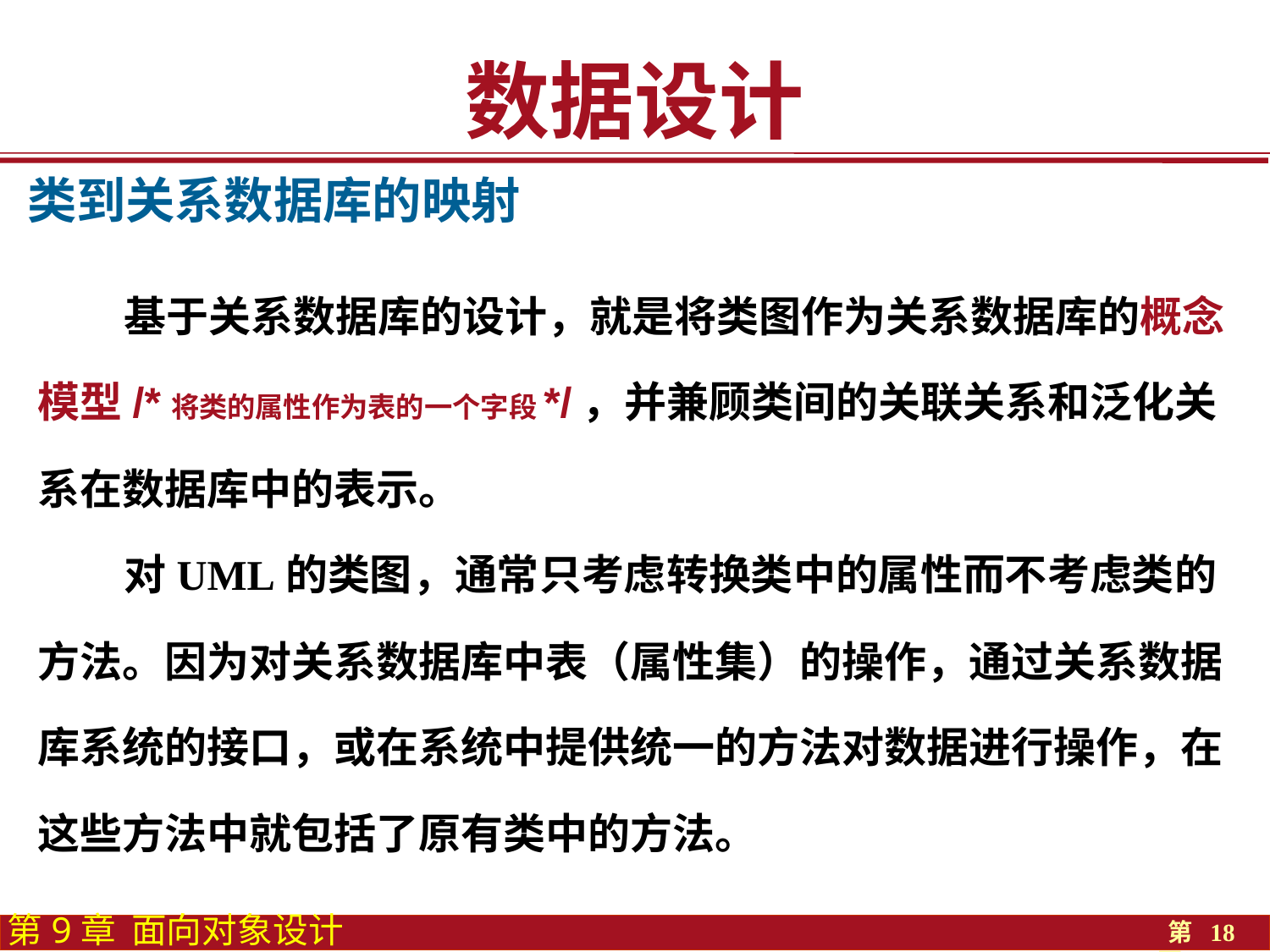

数据设计
类到关系数据库的映射
        基于关系数据库的设计，就是将类图作为关系数据库的概念模型/*将类的属性作为表的一个字段*/，并兼顾类间的关联关系和泛化关系在数据库中的表示。
        对UML的类图，通常只考虑转换类中的属性而不考虑类的方法。因为对关系数据库中表（属性集）的操作，通过关系数据库系统的接口，或在系统中提供统一的方法对数据进行操作，在这些方法中就包括了原有类中的方法。